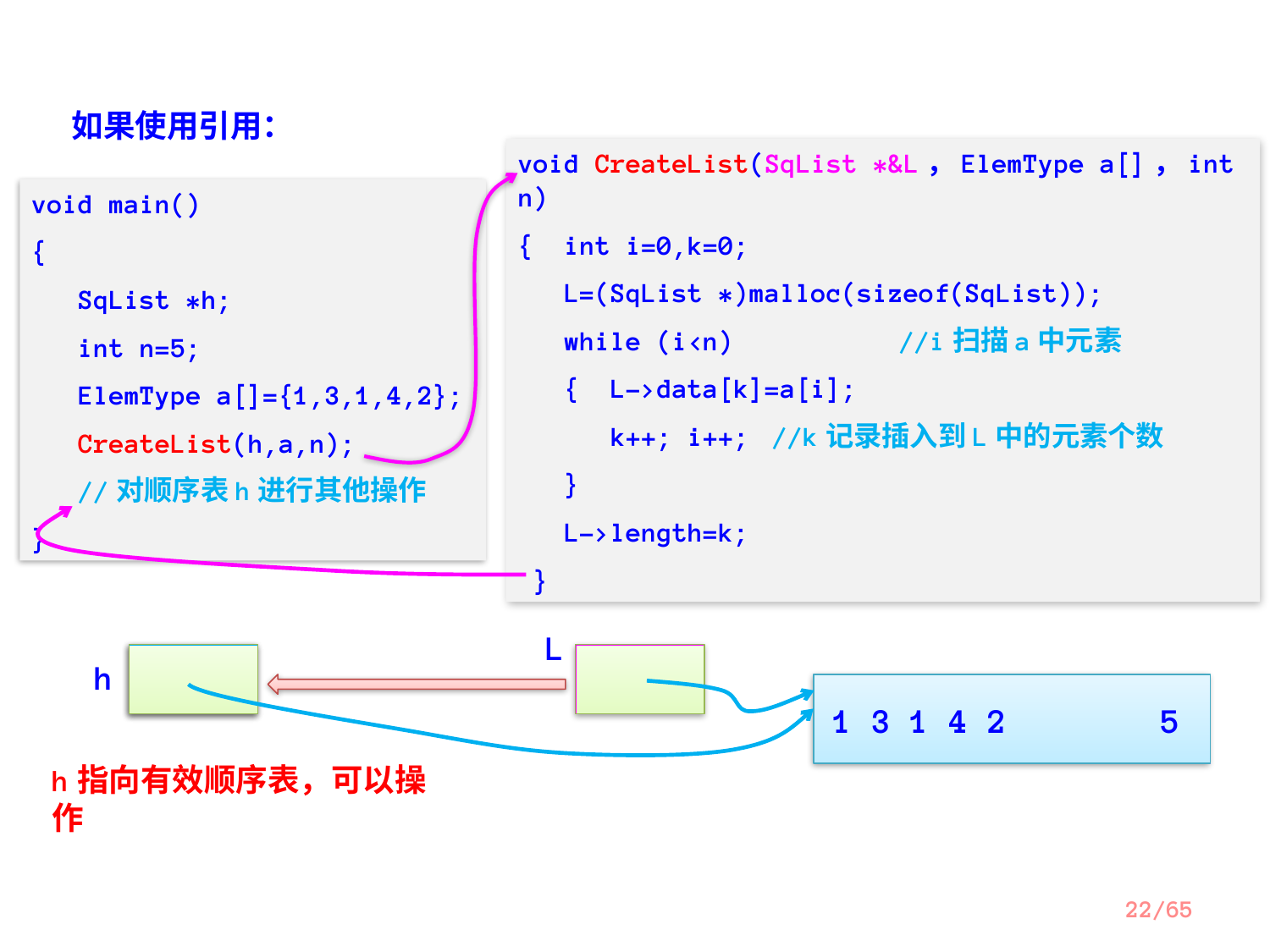

如果使用引用：
void CreateList(SqList *&L，ElemType a[]，int n)
{  int i=0,k=0;
   L=(SqList *)malloc(sizeof(SqList));
   while (i<n)		//i扫描a中元素
   {  L->data[k]=a[i];
      k++; i++;	//k记录插入到L中的元素个数
   }
   L->length=k;
 }

void main()
{
   SqList *h;
   int n=5;
   ElemType a[]={1,3,1,4,2};
   CreateList(h,a,n);
   //对顺序表h进行其他操作
}

L

1 3 1 4 2        5

？？？
h

h指向有效顺序表，可以操作
22/65